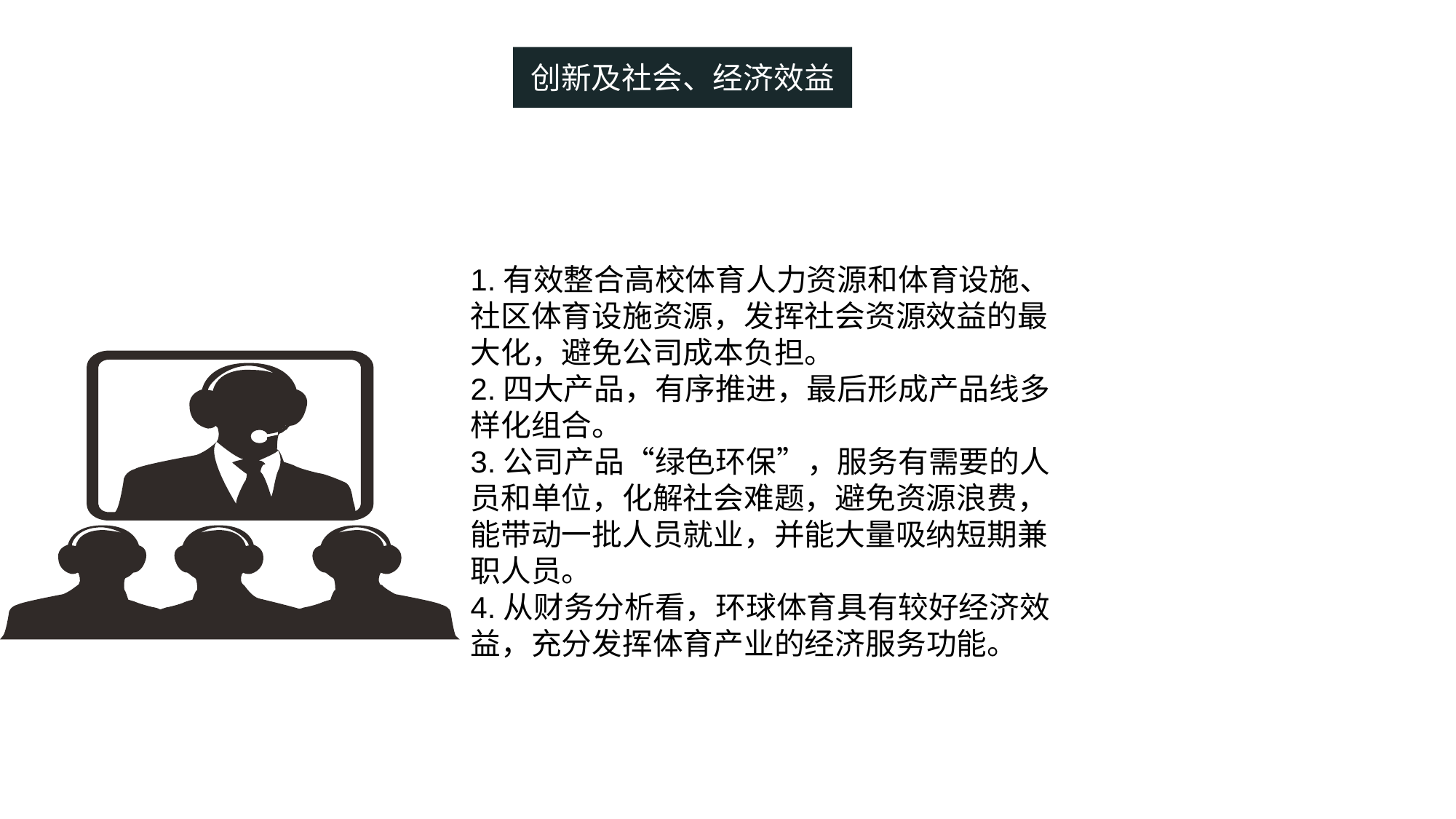

创新及社会、经济效益

1.有效整合高校体育人力资源和体育设施、社区体育设施资源，发挥社会资源效益的最大化，避免公司成本负担。
2.四大产品，有序推进，最后形成产品线多样化组合。
3.公司产品“绿色环保”，服务有需要的人员和单位，化解社会难题，避免资源浪费，能带动一批人员就业，并能大量吸纳短期兼职人员。
4.从财务分析看，环球体育具有较好经济效益，充分发挥体育产业的经济服务功能。